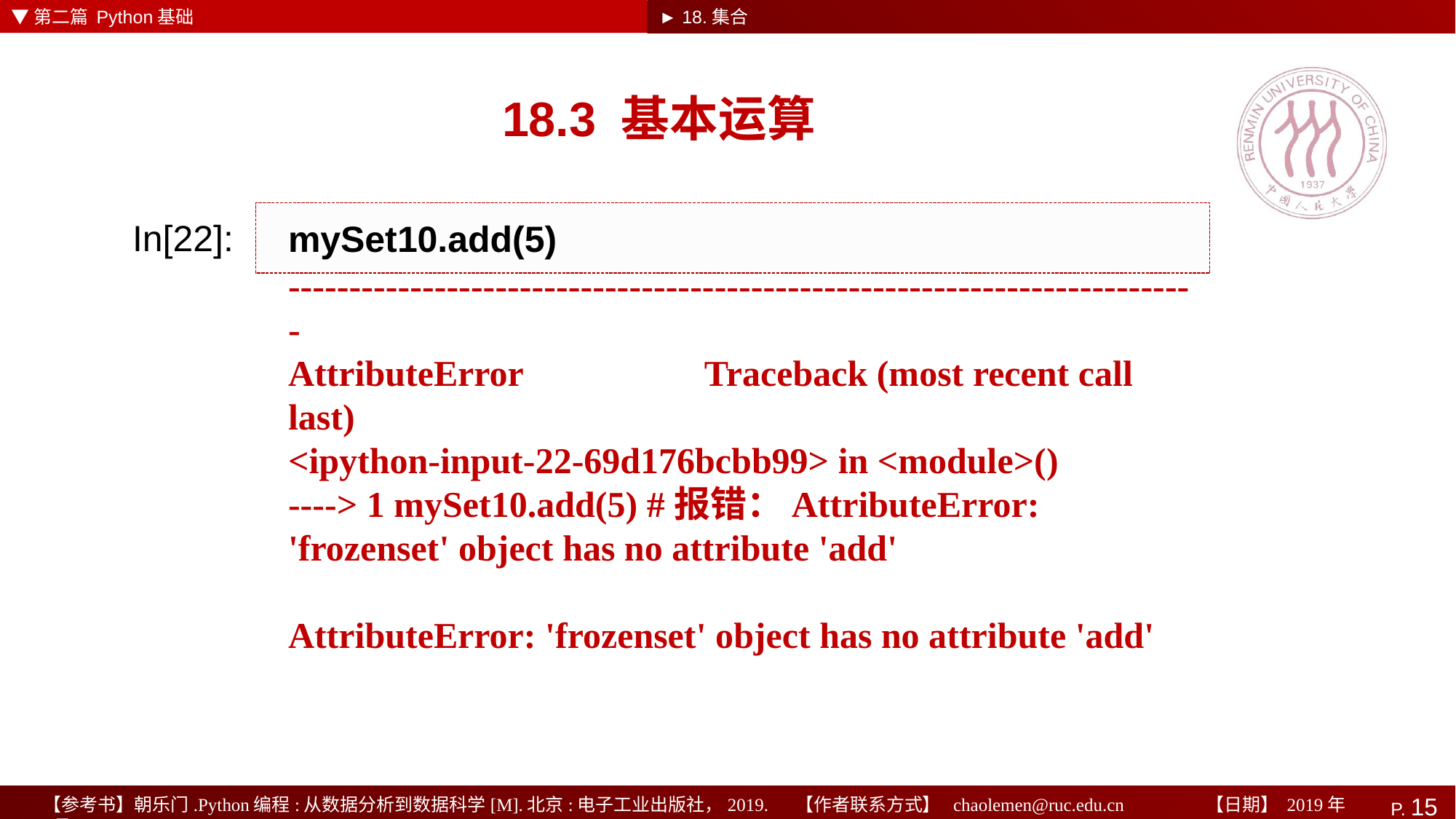

▼第二篇 Python基础
► 18.集合
# 18.3 基本运算
mySet10.add(5)
In[22]:
---------------------------------------------------------------------------
AttributeError                    Traceback (most recent call last)
<ipython-input-22-69d176bcbb99> in <module>()
----> 1 mySet10.add(5) #报错：AttributeError: 'frozenset' object has no attribute 'add'

AttributeError: 'frozenset' object has no attribute 'add'